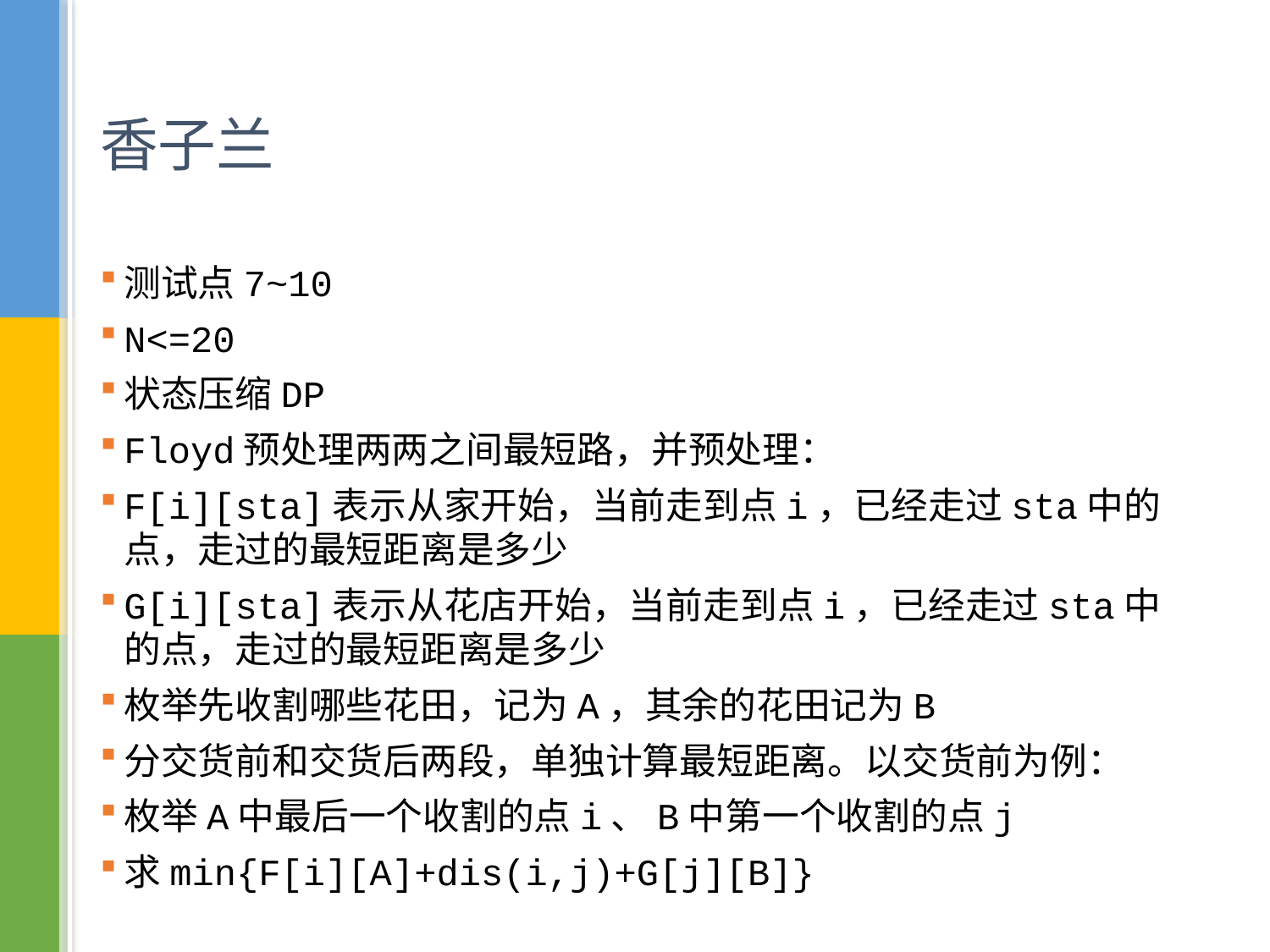

# 香子兰
测试点7~10
N<=20
状态压缩DP
Floyd预处理两两之间最短路，并预处理：
F[i][sta]表示从家开始，当前走到点i，已经走过sta中的点，走过的最短距离是多少
G[i][sta]表示从花店开始，当前走到点i，已经走过sta中的点，走过的最短距离是多少
枚举先收割哪些花田，记为A，其余的花田记为B
分交货前和交货后两段，单独计算最短距离。以交货前为例：
枚举A中最后一个收割的点i、B中第一个收割的点j
求min{F[i][A]+dis(i,j)+G[j][B]}